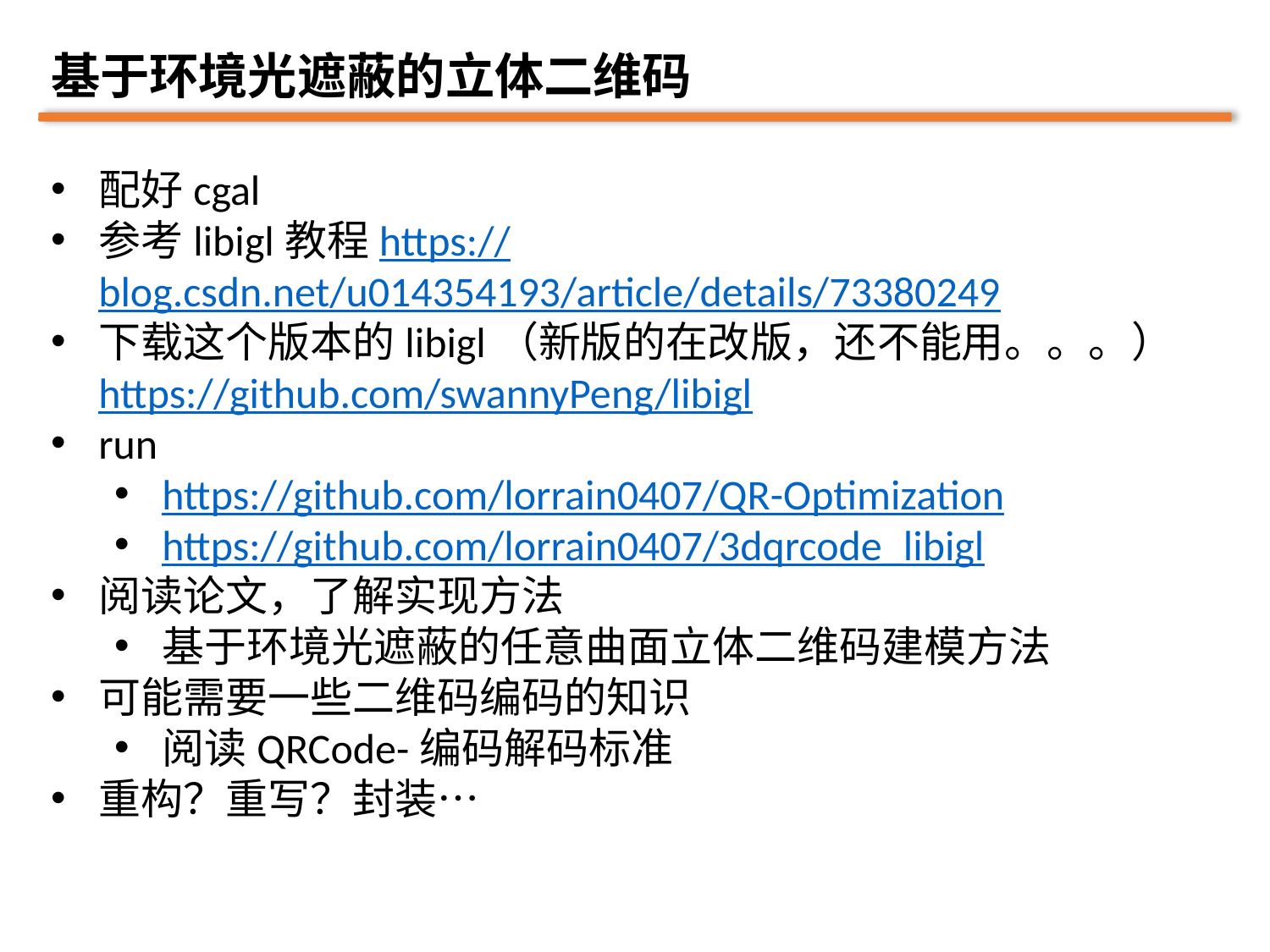

基于环境光遮蔽的立体二维码

配好cgal
参考libigl教程https://blog.csdn.net/u014354193/article/details/73380249
下载这个版本的libigl（新版的在改版，还不能用。。。）https://github.com/swannyPeng/libigl
run
https://github.com/lorrain0407/QR-Optimization
https://github.com/lorrain0407/3dqrcode_libigl
阅读论文，了解实现方法
基于环境光遮蔽的任意曲面立体二维码建模方法
可能需要一些二维码编码的知识
阅读QRCode-编码解码标准
重构？重写？封装…